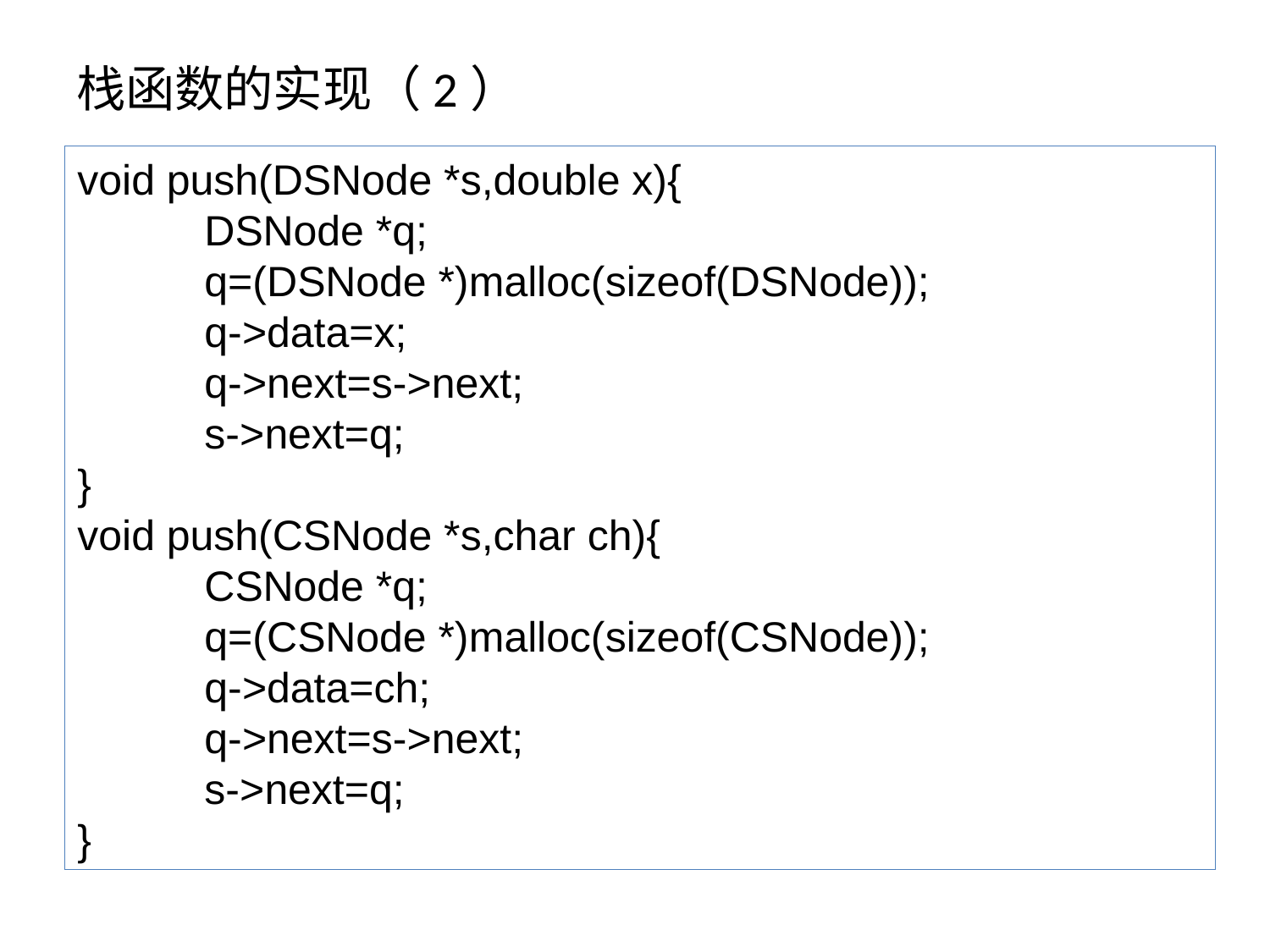

# 栈函数的实现（2）
void push(DSNode *s,double x){
	DSNode *q;
	q=(DSNode *)malloc(sizeof(DSNode));
	q->data=x;
	q->next=s->next;
	s->next=q;
}
void push(CSNode *s,char ch){
	CSNode *q;
	q=(CSNode *)malloc(sizeof(CSNode));
	q->data=ch;
	q->next=s->next;
	s->next=q;
}